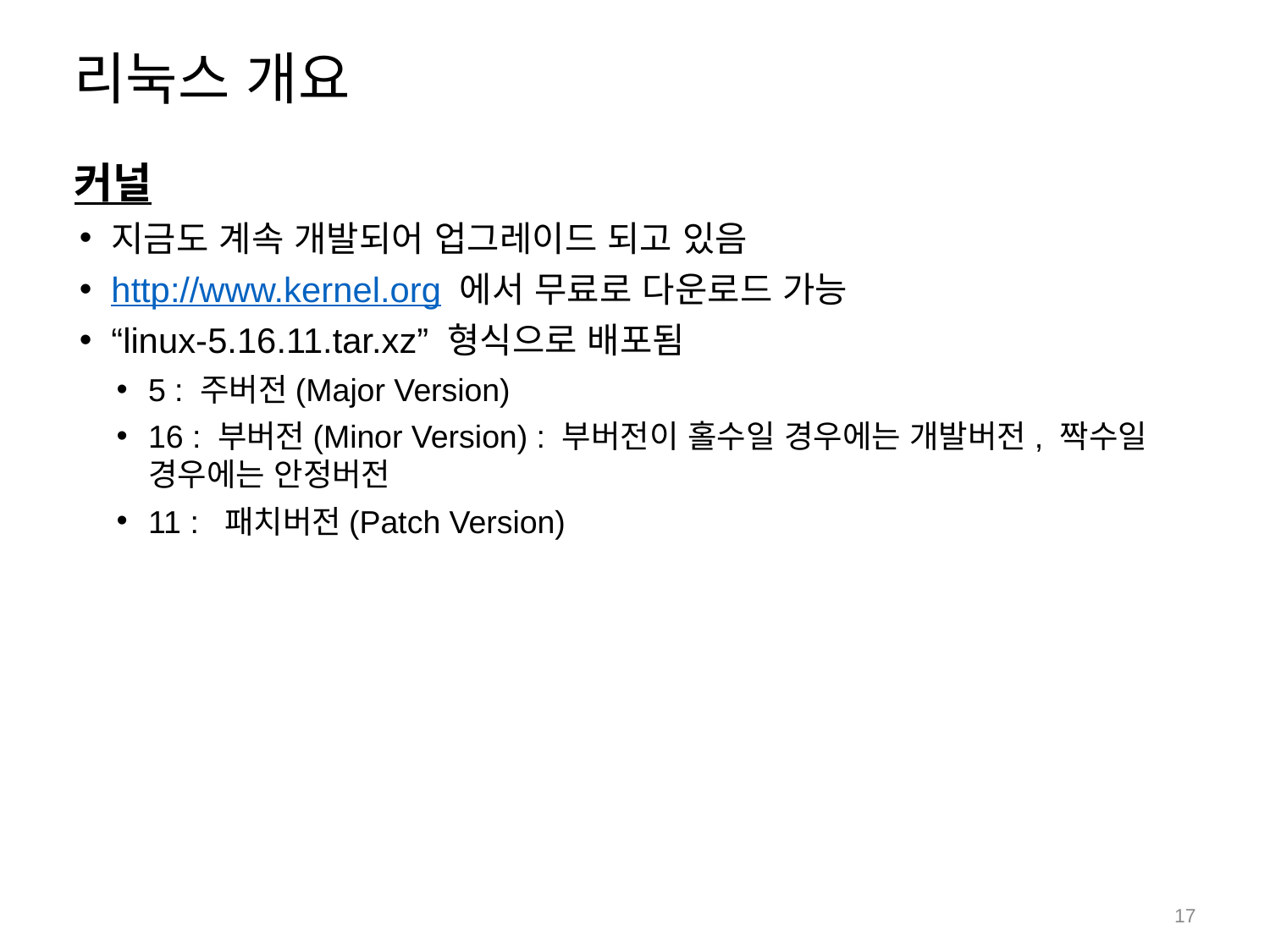

# 리눅스 개요
커널
지금도 계속 개발되어 업그레이드 되고 있음
http://www.kernel.org 에서 무료로 다운로드 가능
“linux-5.16.11.tar.xz” 형식으로 배포됨
5 : 주버전(Major Version)
16 : 부버전(Minor Version) : 부버전이 홀수일 경우에는 개발버전, 짝수일 경우에는 안정버전
11 :  패치버전(Patch Version)
17